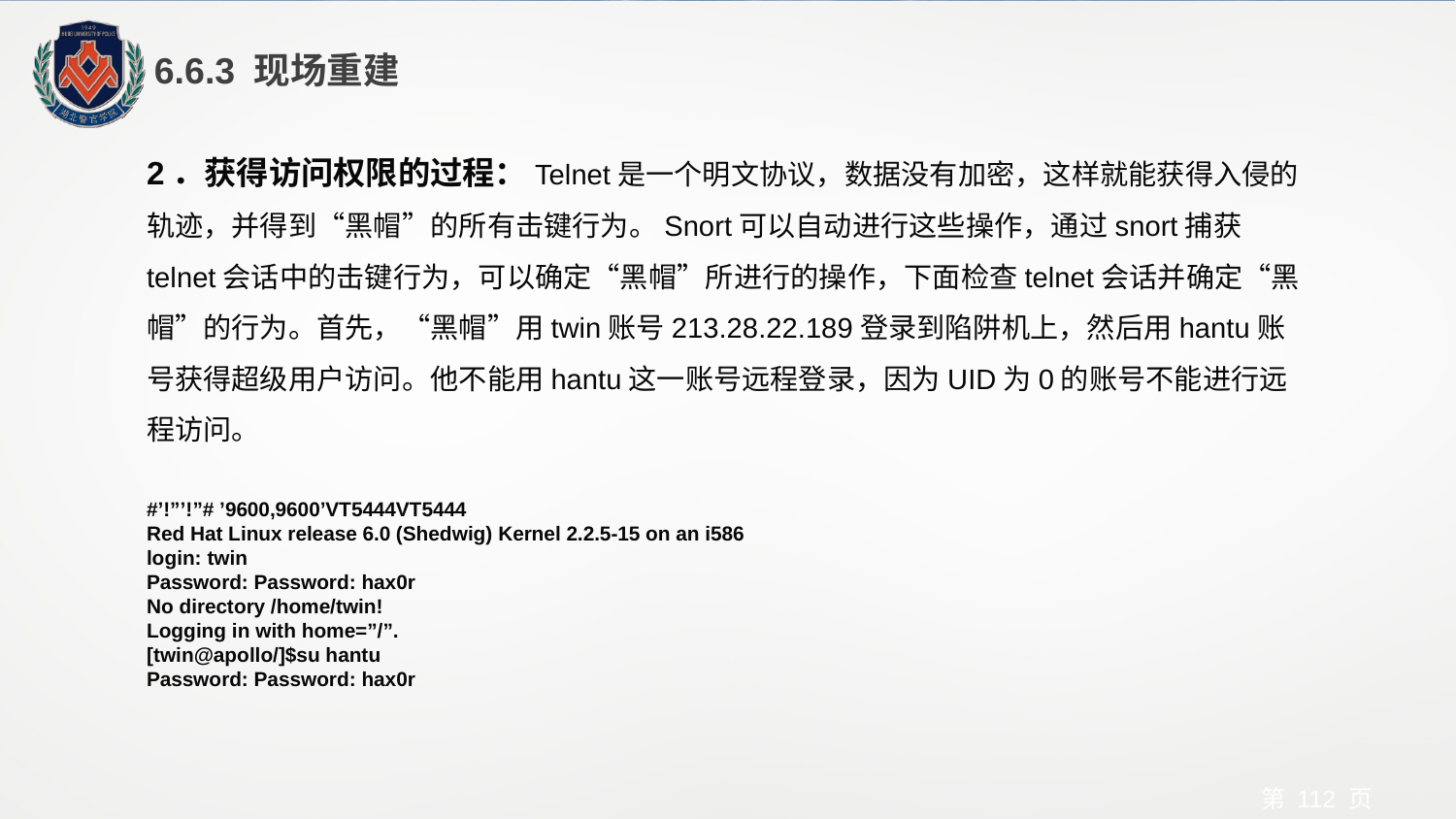

6.6.3 现场重建
2．获得访问权限的过程：Telnet是一个明文协议，数据没有加密，这样就能获得入侵的轨迹，并得到“黑帽”的所有击键行为。Snort可以自动进行这些操作，通过snort捕获telnet会话中的击键行为，可以确定“黑帽”所进行的操作，下面检查telnet会话并确定“黑帽”的行为。首先，“黑帽”用twin账号213.28.22.189登录到陷阱机上，然后用hantu账号获得超级用户访问。他不能用hantu这一账号远程登录，因为UID为0的账号不能进行远程访问。

#’!”’!”# ’9600,9600’VT5444VT5444
Red Hat Linux release 6.0 (Shedwig) Kernel 2.2.5-15 on an i586
login: twin
Password: Password: hax0r
No directory /home/twin!
Logging in with home=”/”.
[twin@apollo/]$su hantu
Password: Password: hax0r